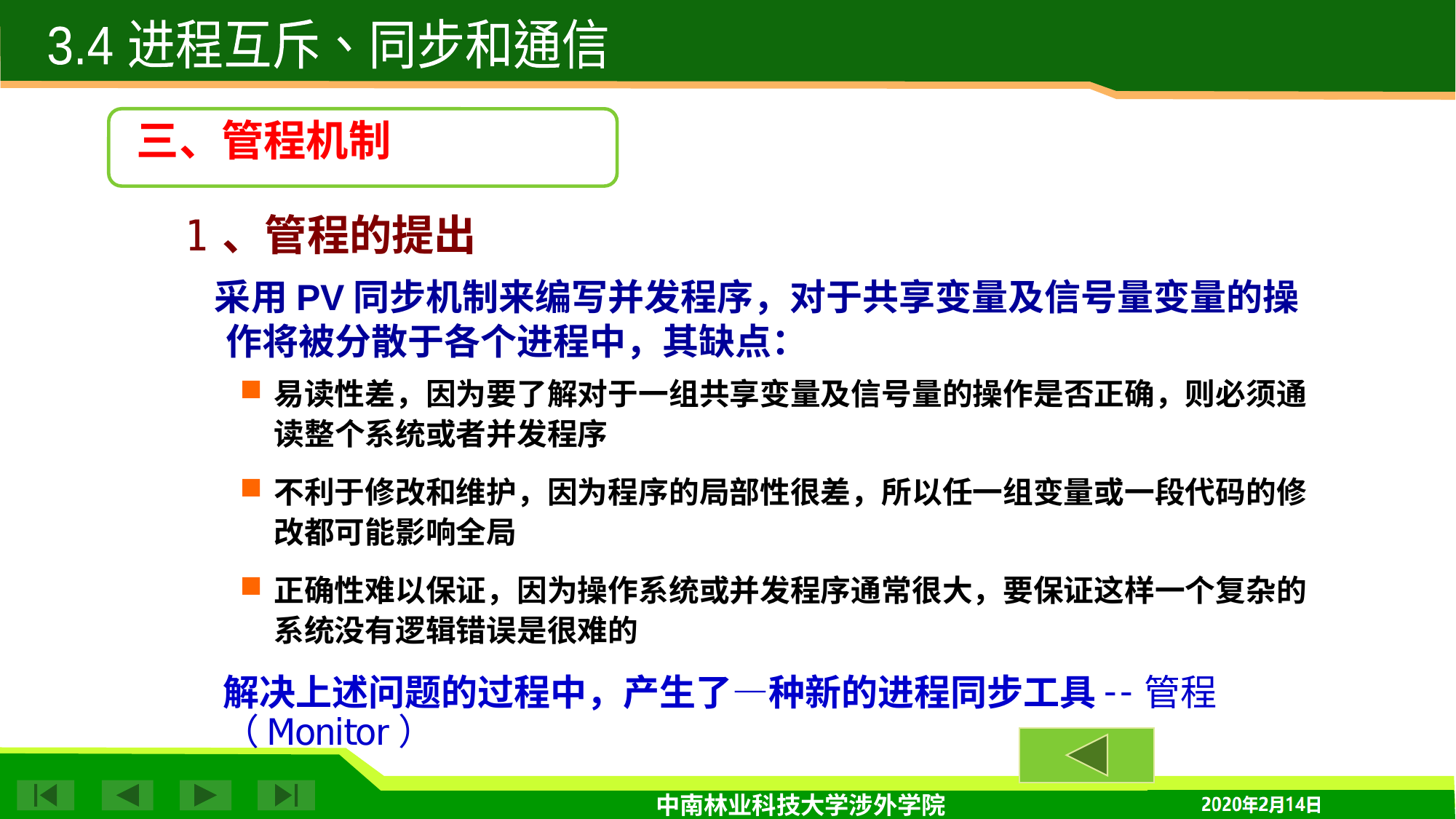

3.4 进程互斥、同步和通信
三、管程机制

1、管程的提出
  采用PV同步机制来编写并发程序，对于共享变量及信号量变量的操作将被分散于各个进程中，其缺点：
易读性差，因为要了解对于一组共享变量及信号量的操作是否正确，则必须通读整个系统或者并发程序
不利于修改和维护，因为程序的局部性很差，所以任一组变量或一段代码的修改都可能影响全局
正确性难以保证，因为操作系统或并发程序通常很大，要保证这样一个复杂的系统没有逻辑错误是很难的
解决上述问题的过程中，产生了—种新的进程同步工具--管程（Monitor）